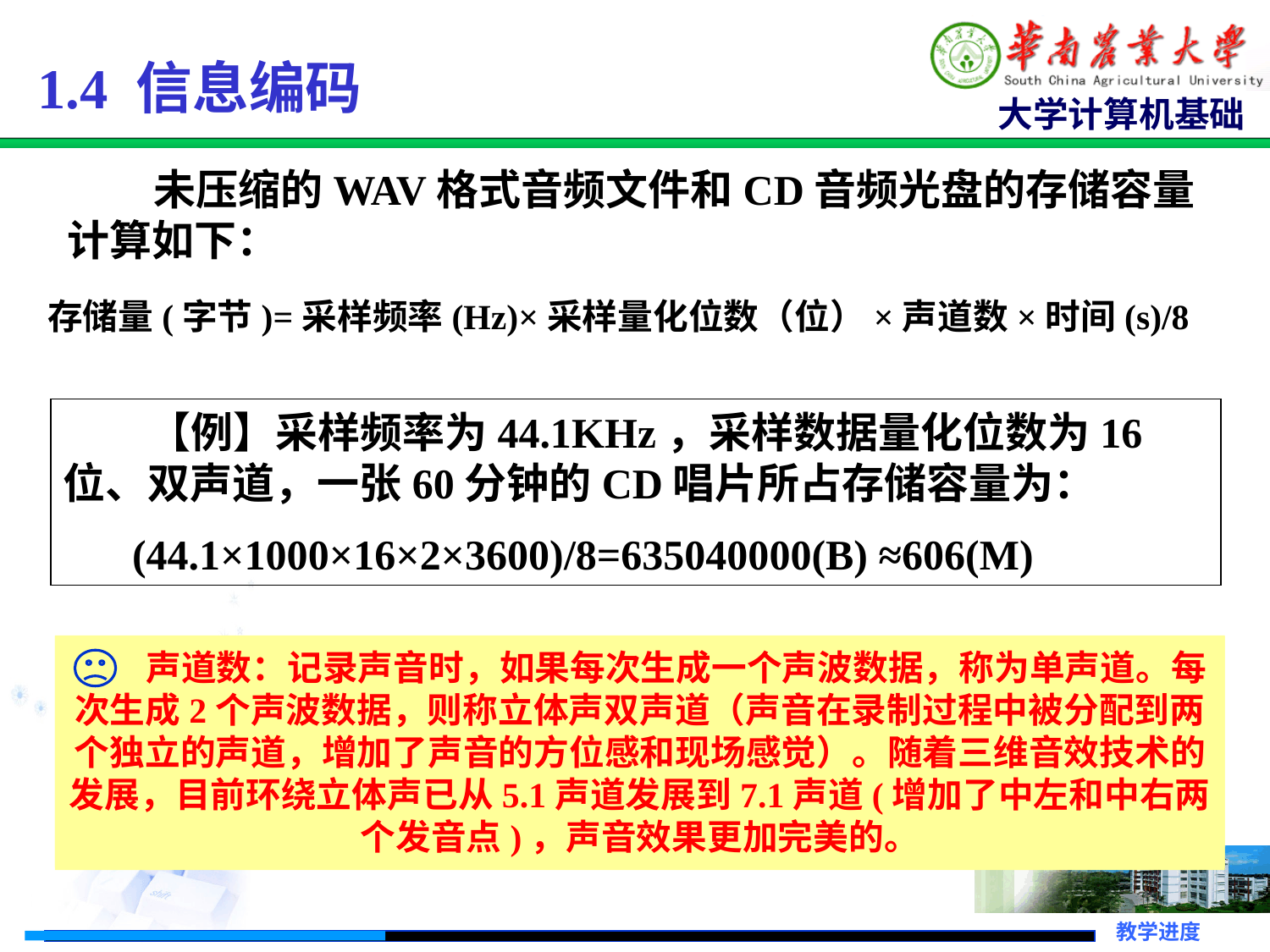

1.4 信息编码
        未压缩的WAV格式音频文件和CD音频光盘的存储容量计算如下：
存储量(字节)=采样频率(Hz)×采样量化位数（位）×声道数×时间(s)/8
    【例】采样频率为44.1KHz，采样数据量化位数为16位、双声道，一张60分钟的CD唱片所占存储容量为：
   (44.1×1000×16×2×3600)/8=635040000(B) ≈606(M)
        声道数：记录声音时，如果每次生成一个声波数据，称为单声道。每次生成2个声波数据，则称立体声双声道（声音在录制过程中被分配到两个独立的声道，增加了声音的方位感和现场感觉）。随着三维音效技术的发展，目前环绕立体声已从5.1声道发展到7.1声道(增加了中左和中右两个发音点)，声音效果更加完美的。